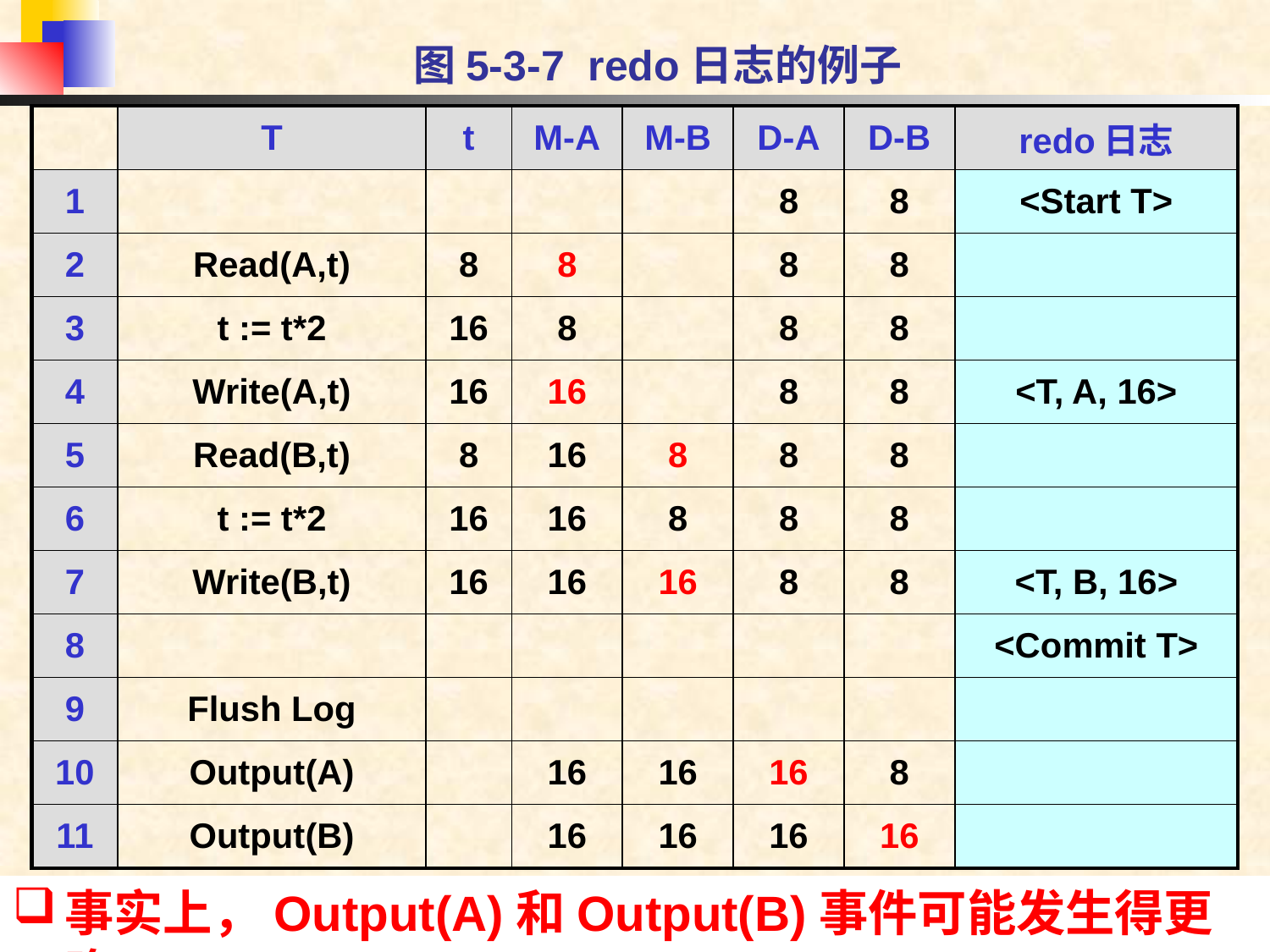

# 图5-3-7  redo日志的例子
|  | T | t | M-A | M-B | D-A | D-B | redo日志 |
| --- | --- | --- | --- | --- | --- | --- | --- |
| 1 |  |  |  |  | 8 | 8 | <Start T> |
| 2 | Read(A,t) | 8 | 8 |  | 8 | 8 |  |
| 3 | t := t\*2 | 16 | 8 |  | 8 | 8 |  |
| 4 | Write(A,t) | 16 | 16 |  | 8 | 8 | <T, A, 16> |
| 5 | Read(B,t) | 8 | 16 | 8 | 8 | 8 |  |
| 6 | t := t\*2 | 16 | 16 | 8 | 8 | 8 |  |
| 7 | Write(B,t) | 16 | 16 | 16 | 8 | 8 | <T, B, 16> |
| 8 |  |  |  |  |  |  | <Commit T> |
| 9 | Flush Log |  |  |  |  |  |  |
| 10 | Output(A) |  | 16 | 16 | 16 | 8 |  |
| 11 | Output(B) |  | 16 | 16 | 16 | 16 |  |
事实上，Output(A)和Output(B)事件可能发生得更晚
216